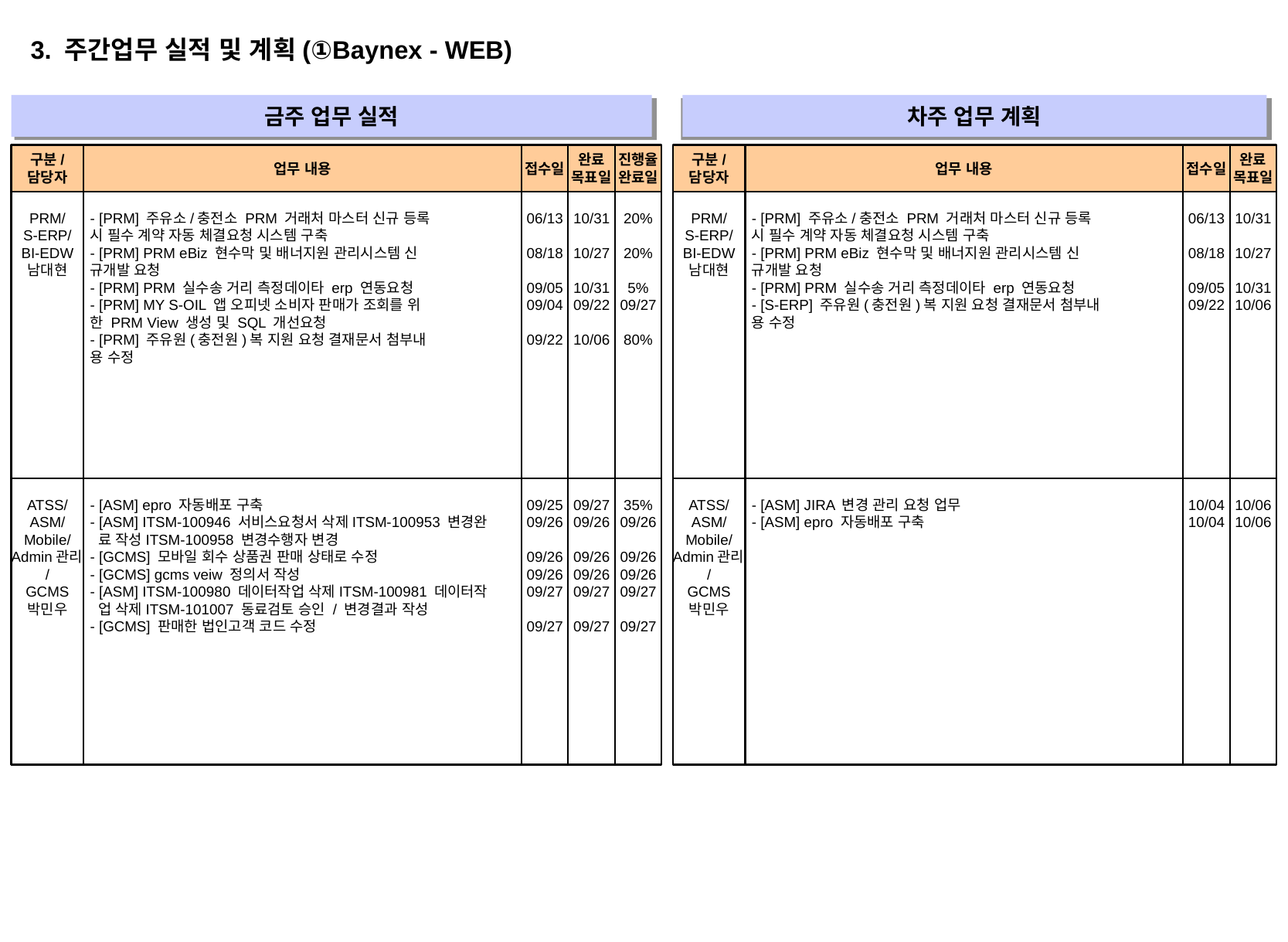

3. 주간업무 실적 및 계획(①Baynex - WEB)
금주 업무 실적
차주 업무 계획
" "
" "
구분/
담당자
업무 내용
접수일
완료
목표일
진행율
완료일
구분/
담당자
업무 내용
접수일
완료
목표일
PRM/
S-ERP/
BI-EDW
남대현

- [PRM] 주유소/충전소 PRM 거래처 마스터 신규 등록
시 필수 계약 자동 체결요청 시스템 구축
- [PRM] PRM eBiz 현수막 및 배너지원 관리시스템 신
규개발 요청
- [PRM] PRM 실수송 거리 측정데이타 erp 연동요청
- [PRM] MY S-OIL 앱 오피넷 소비자 판매가 조회를 위
한 PRM View 생성 및 SQL 개선요청
- [PRM] 주유원(충전원)복 지원 요청 결재문서 첨부내
용 수정
06/13
08/18
09/05
09/04
09/22
10/31
10/27
10/31
09/22
10/06
20%
20%
5%
09/27
80%
PRM/
S-ERP/
BI-EDW
남대현

- [PRM] 주유소/충전소 PRM 거래처 마스터 신규 등록
시 필수 계약 자동 체결요청 시스템 구축
- [PRM] PRM eBiz 현수막 및 배너지원 관리시스템 신
규개발 요청
- [PRM] PRM 실수송 거리 측정데이타 erp 연동요청
- [S-ERP] 주유원(충전원)복 지원 요청 결재문서 첨부내
용 수정
06/13
08/18
09/05
09/22
10/31
10/27
10/31
10/06
ATSS/
ASM/
Mobile/
Admin관리/
GCMS
박민우

- [ASM] epro 자동배포 구축
- [ASM] ITSM-100946 서비스요청서 삭제ITSM-100953 변경완
  료 작성ITSM-100958 변경수행자 변경
- [GCMS] 모바일 회수 상품권 판매 상태로 수정
- [GCMS] gcms veiw 정의서 작성
- [ASM] ITSM-100980 데이터작업 삭제ITSM-100981 데이터작
  업 삭제ITSM-101007 동료검토 승인 / 변경결과 작성
- [GCMS] 판매한 법인고객 코드 수정
09/25
09/26
09/26
09/26
09/27
09/27
09/27
09/26
09/26
09/26
09/27
09/27
35%
09/26
09/26
09/26
09/27
09/27
ATSS/
ASM/
Mobile/
Admin관리/
GCMS
박민우

- [ASM] JIRA 변경 관리 요청 업무
- [ASM] epro 자동배포 구축
10/04
10/04
10/06
10/06